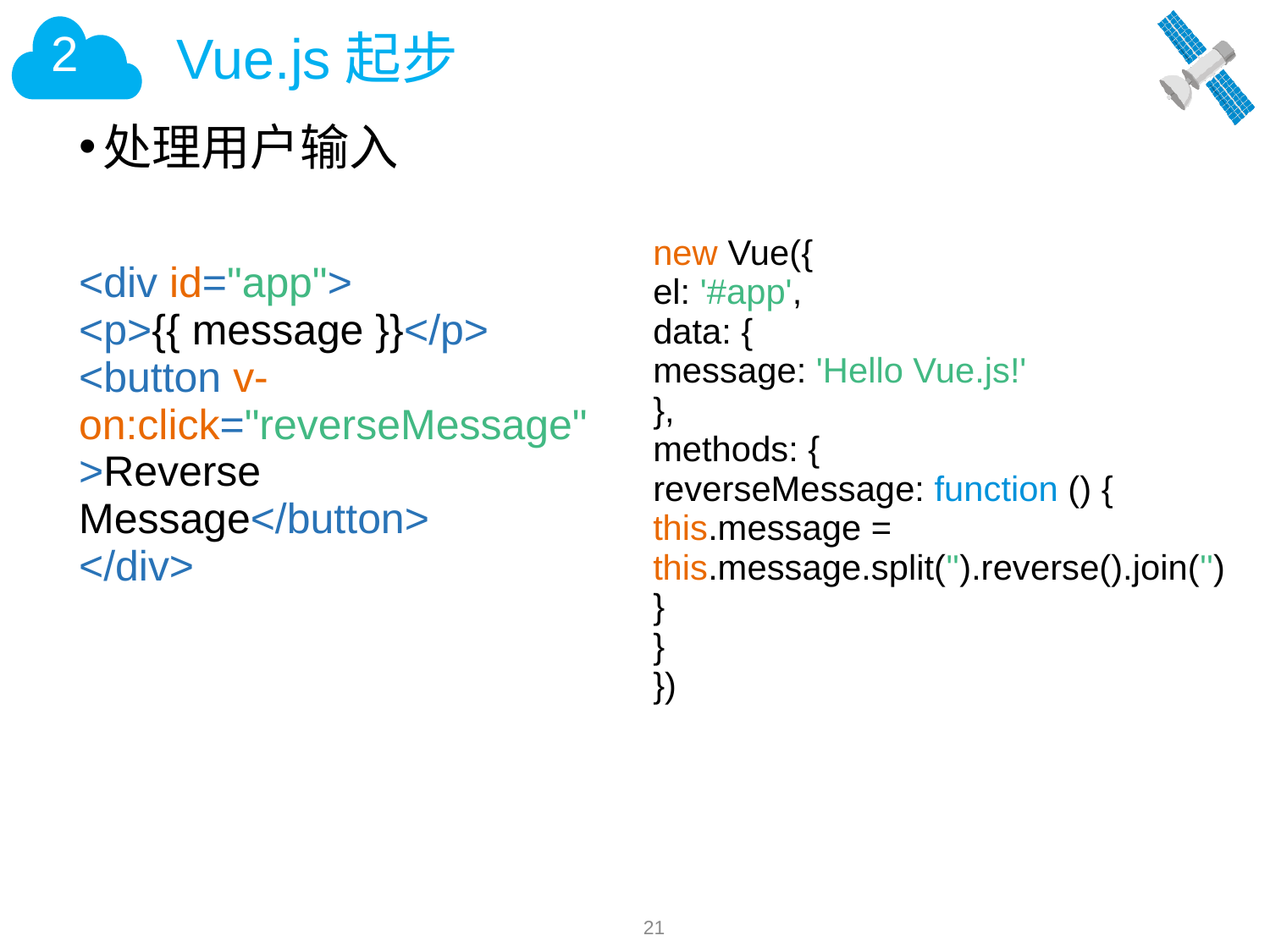

# Vue.js起步
处理用户输入
| new Vue({ el: '#app', data: { message: 'Hello Vue.js!' }, methods: { reverseMessage: function () { this.message = this.message.split('').reverse().join('') } } }) |
| --- |
| <div id="app"> <p>{{ message }}</p> <button v-on:click="reverseMessage">Reverse Message</button> </div> |
| --- |
21